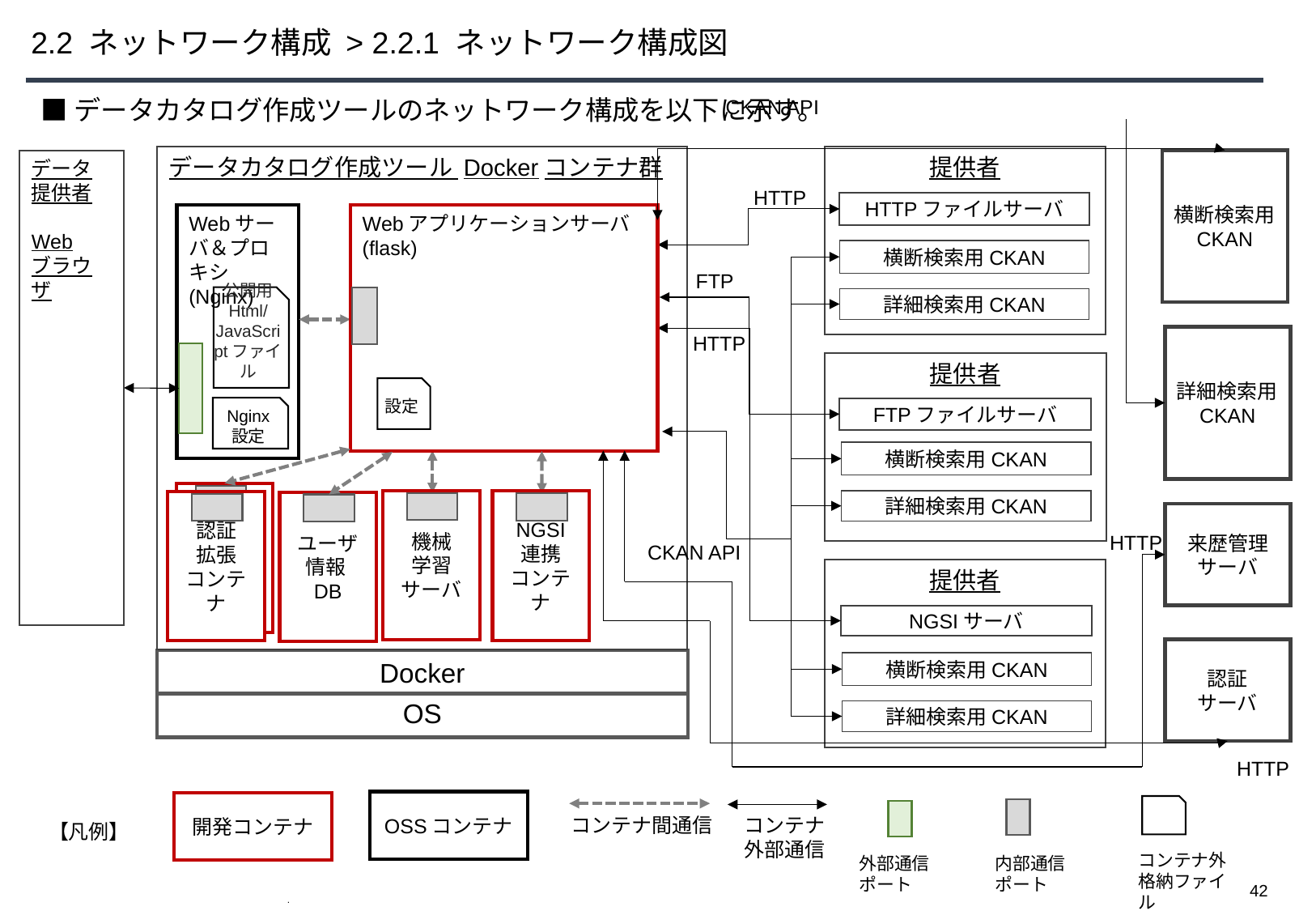

# 2.2 ネットワーク構成 > 2.2.1 ネットワーク構成図
■データカタログ作成ツールのネットワーク構成を以下に示す。
CKAN API
データカタログ作成ツール Dockerコンテナ群
提供者
データ
提供者

Web
ブラウザ
横断検索用CKAN
HTTP
HTTPファイルサーバ
Webサーバ＆プロキシ(Nginx)
Webアプリケーションサーバ(flask)

設定
横断検索用CKAN
FTP
公開用
Html/JavaScriptファイル

詳細検索用CKAN
HTTP
詳細検索用CKAN
提供者

Nginx
設定
FTPファイルサーバ
横断検索用CKAN

機械
学習
サーバ
詳細検索用CKAN

NGSI
連携
コンテナ

認証
拡張
コンテナ

ユーザ
情報DB
来歴管理
サーバ
HTTP
CKAN API
提供者
NGSIサーバ
認証
サーバ
Docker
横断検索用CKAN
OS
詳細検索用CKAN
HTTP
OSSコンテナ
開発コンテナ

コンテナ間通信
コンテナ
外部通信

【凡例】
コンテナ外
格納ファイル
外部通信
ポート
内部通信
ポート